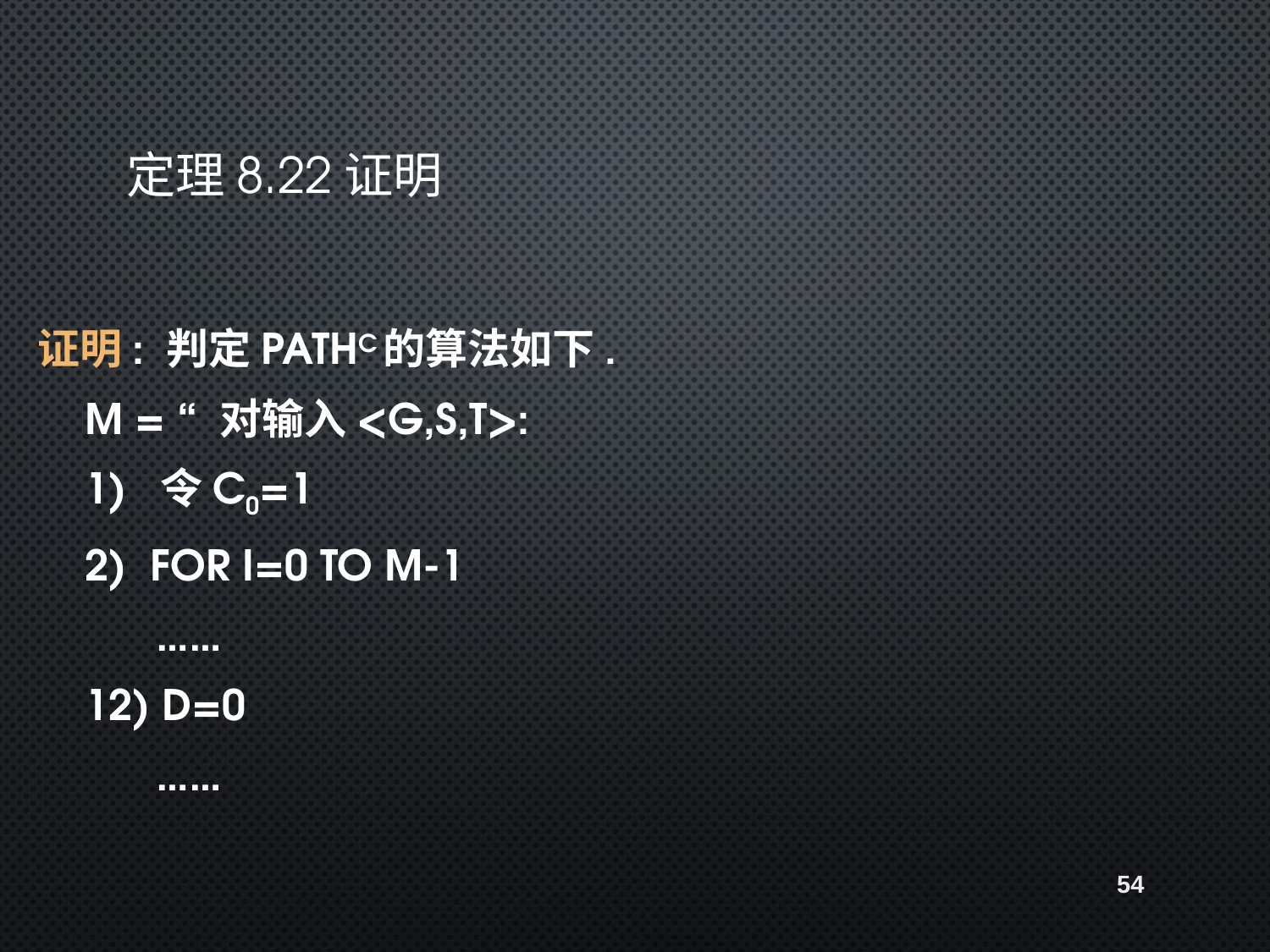

# 定理8.22证明
证明: 判定PATHc的算法如下.
    M = “ 对输入<G,s,t>:
    1)  令c0=1
    2)  For i=0 to m-1
          ……
    12) d=0
          ……
54